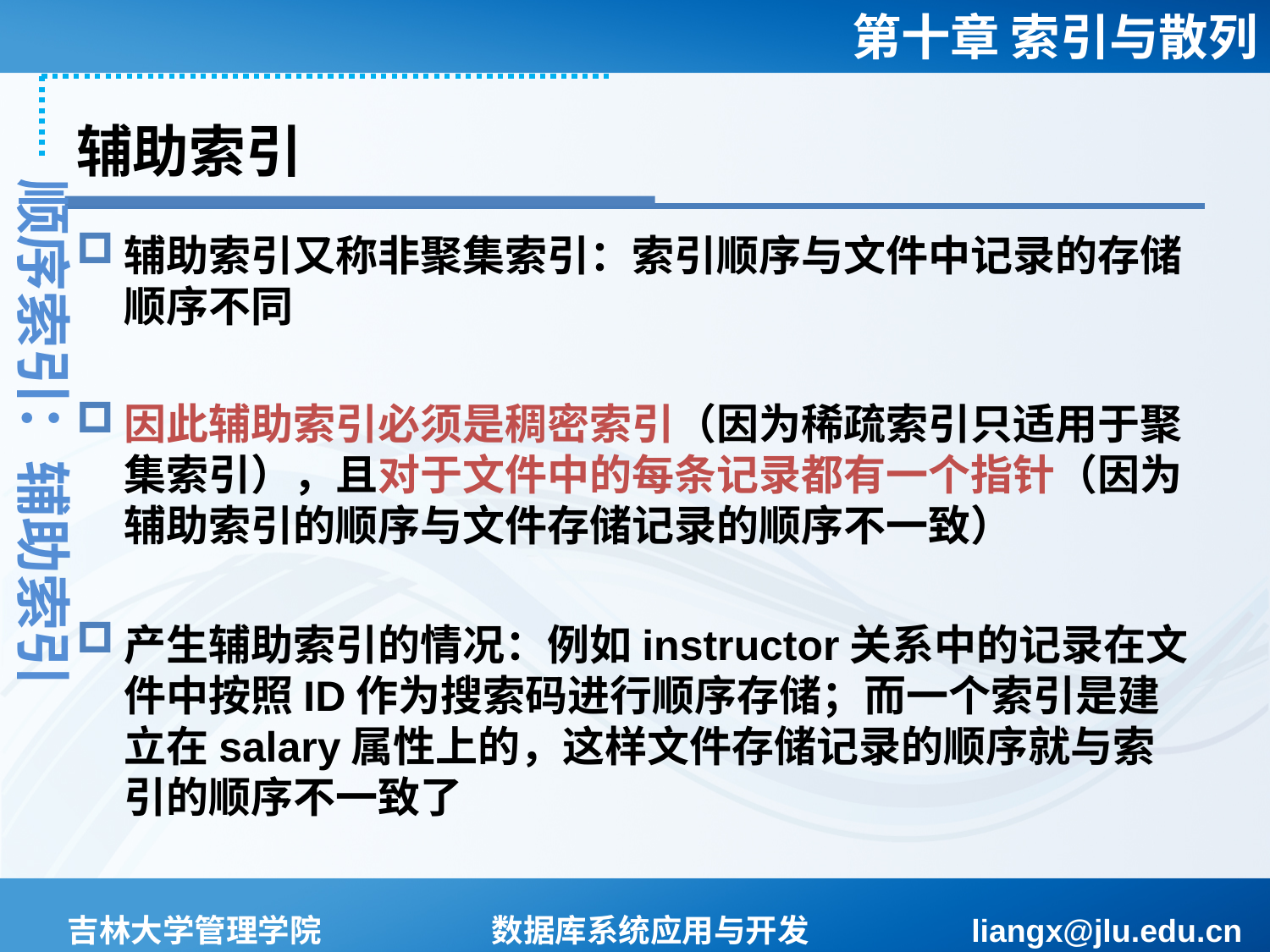

# 辅助索引
顺序索引：辅助索引
辅助索引又称非聚集索引：索引顺序与文件中记录的存储顺序不同

因此辅助索引必须是稠密索引（因为稀疏索引只适用于聚集索引），且对于文件中的每条记录都有一个指针（因为辅助索引的顺序与文件存储记录的顺序不一致）

产生辅助索引的情况：例如instructor关系中的记录在文件中按照ID作为搜索码进行顺序存储；而一个索引是建立在salary属性上的，这样文件存储记录的顺序就与索引的顺序不一致了